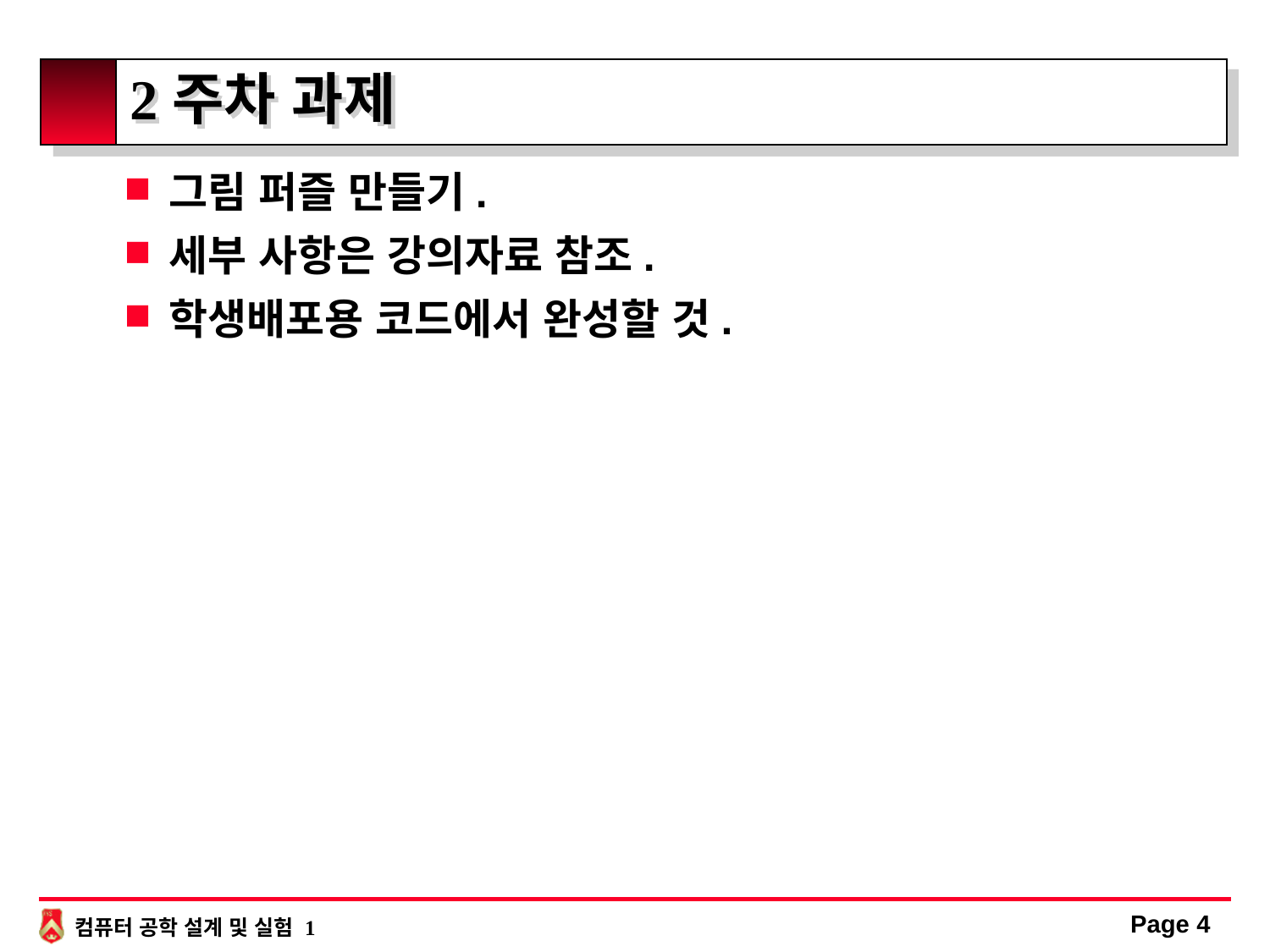

# 2주차 과제
그림 퍼즐 만들기.
세부 사항은 강의자료 참조.
학생배포용 코드에서 완성할 것.
Page 4